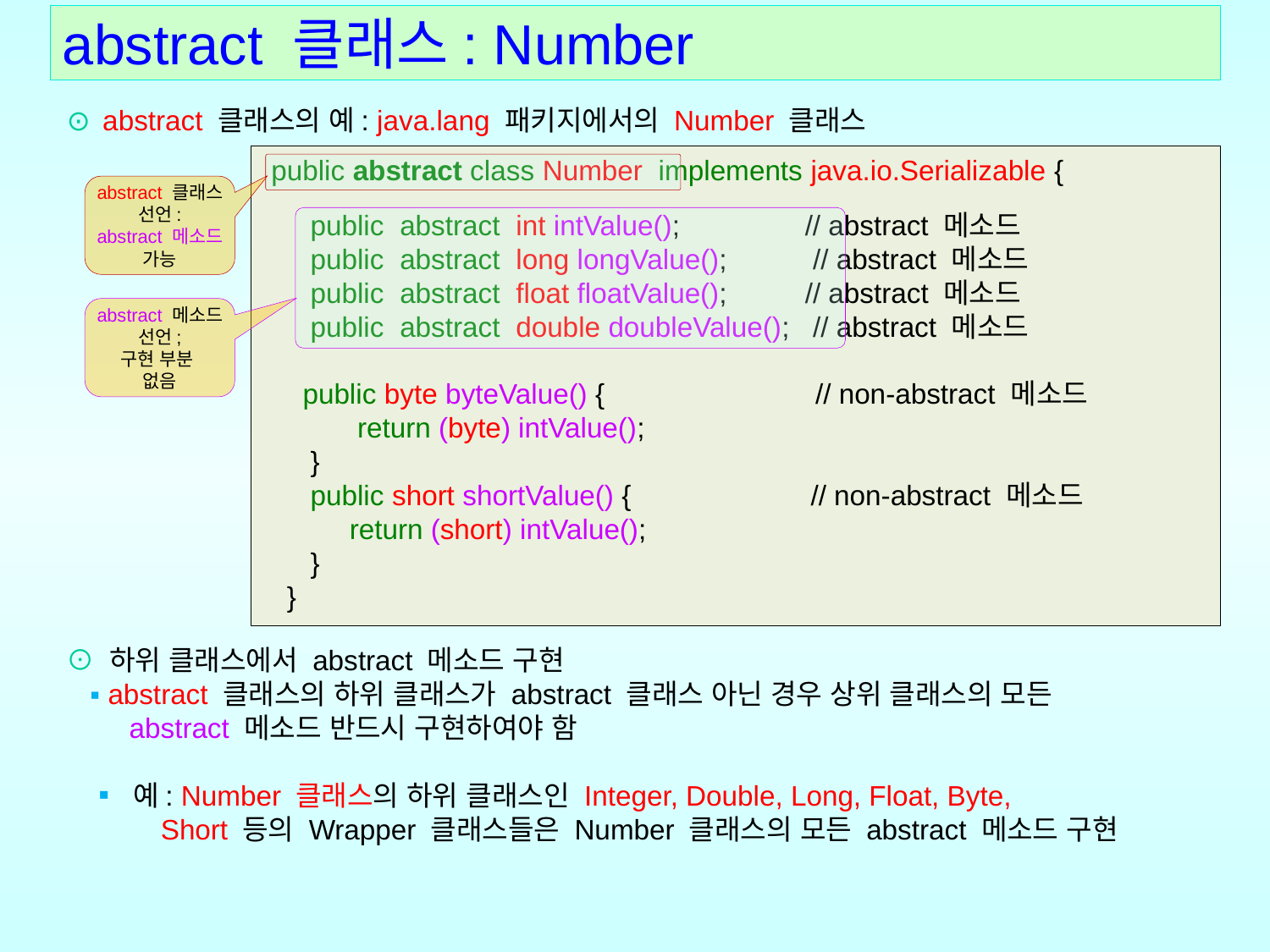

# abstract 클래스: Number
⊙ abstract 클래스의 예: java.lang 패키지에서의 Number 클래스

⊙ 하위 클래스에서 abstract 메소드 구현
   ▪ abstract 클래스의 하위 클래스가 abstract 클래스 아닌 경우 상위 클래스의 모든
        abstract 메소드 반드시 구현하여야 함

   ▪ 예: Number 클래스의 하위 클래스인 Integer, Double, Long, Float, Byte,
            Short 등의 Wrapper 클래스들은 Number 클래스의 모든 abstract 메소드 구현

 public abstract class Number  implements java.io.Serializable {
      public  abstract  int intValue();                // abstract 메소드
      public  abstract  long longValue();           // abstract 메소드
      public  abstract  float floatValue();          // abstract 메소드
      public  abstract  double doubleValue();   // abstract 메소드

     public byte byteValue() {                           // non-abstract 메소드
            return (byte) intValue();
      }
      public short shortValue() {                       // non-abstract 메소드
           return (short) intValue();
      }
   }

abstract 클래스 선언:
abstract 메소드 가능

abstract 메소드 선언;
구현 부분
없음